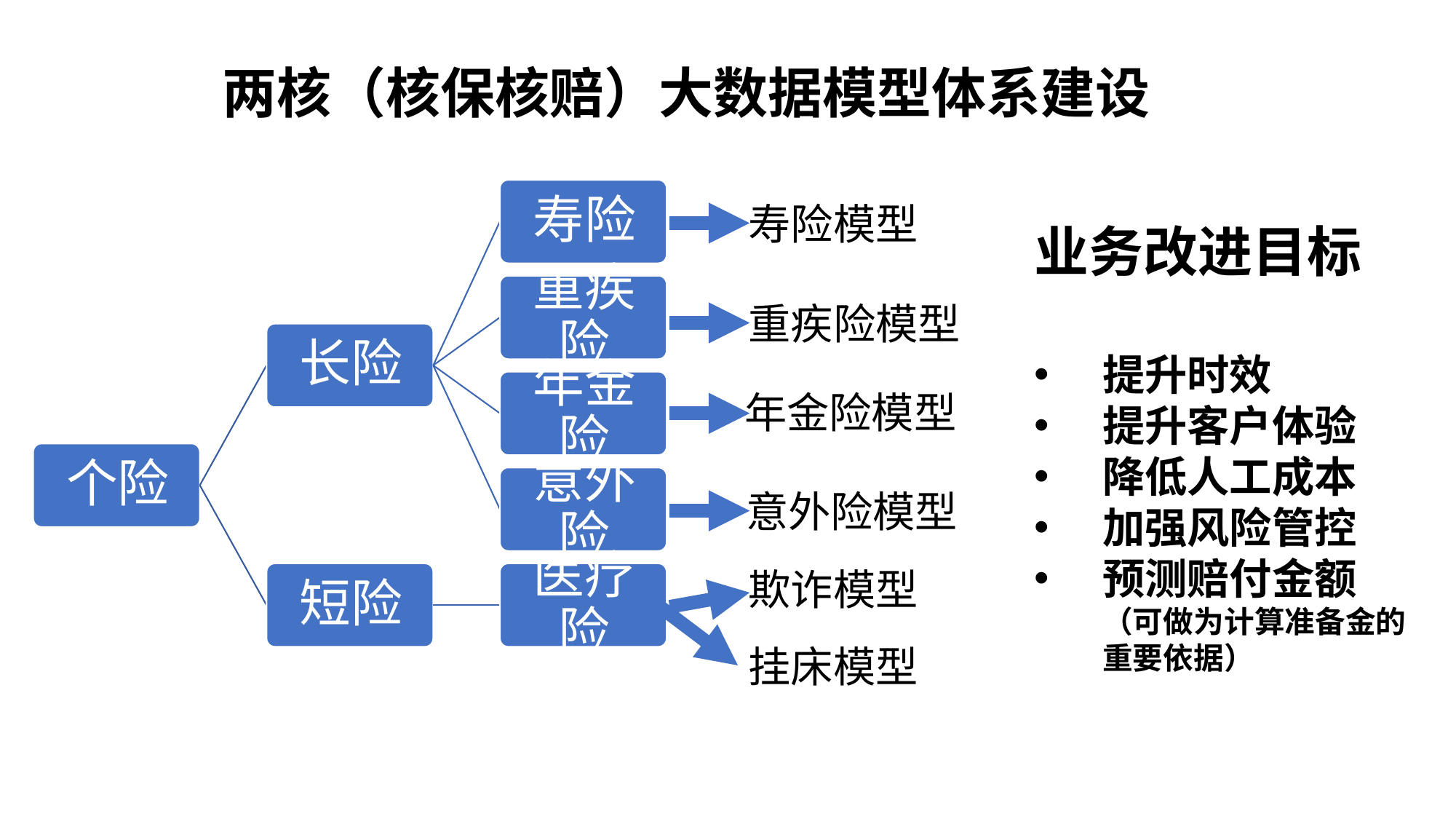

两核（核保核赔）大数据模型体系建设
个险

长险

寿险

重疾险

年金险

意外险

短险

医疗险
寿险模型
重疾险模型
年金险模型
意外险模型
欺诈模型
挂床模型
业务改进目标

提升时效
提升客户体验
降低人工成本
加强风险管控
预测赔付金额
（可做为计算准备金的重要依据）